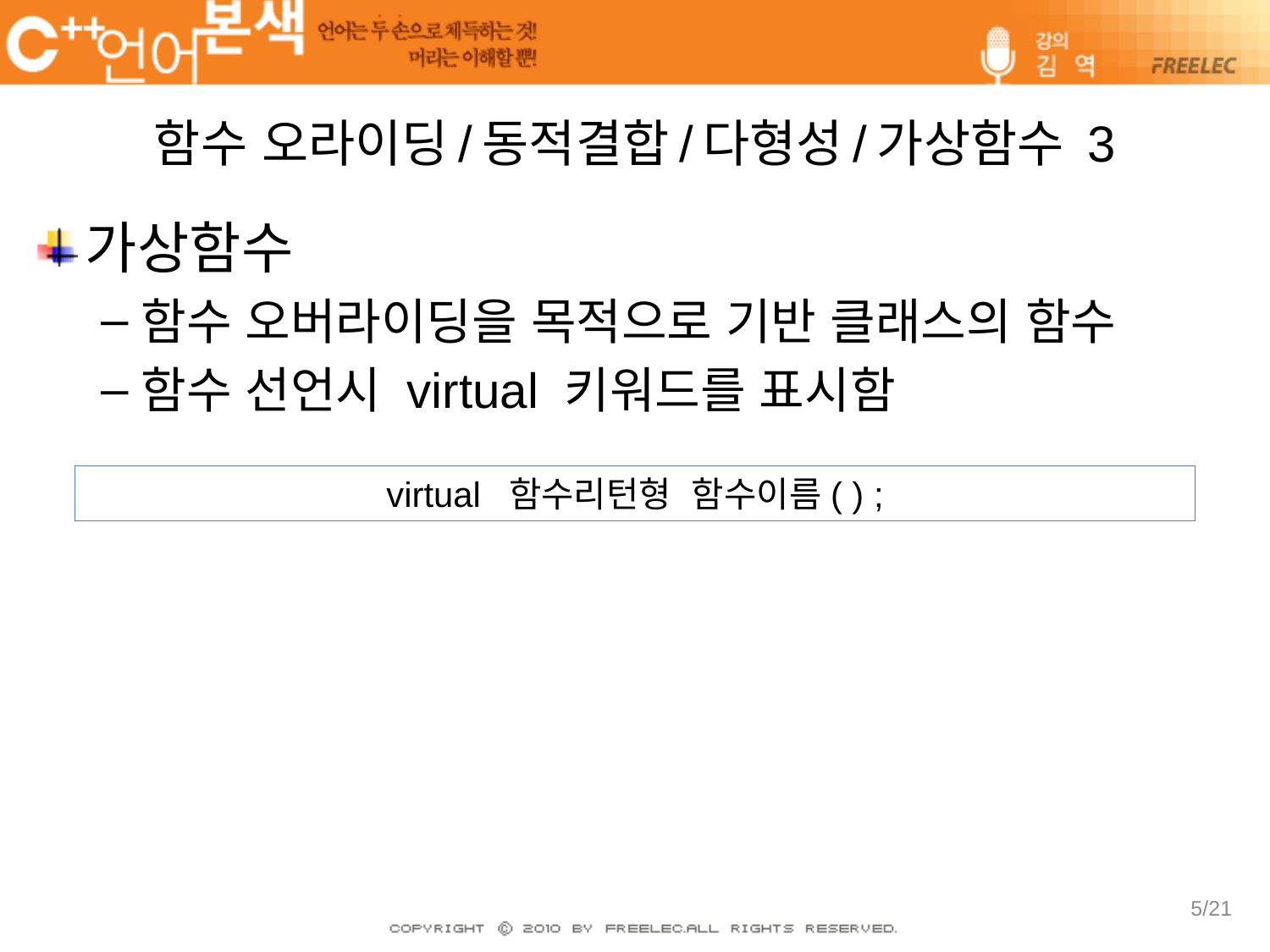

# 함수 오라이딩/동적결합/다형성/가상함수 3
가상함수
함수 오버라이딩을 목적으로 기반 클래스의 함수
함수 선언시 virtual 키워드를 표시함
virtual  함수리턴형  함수이름( ) ;
5/21